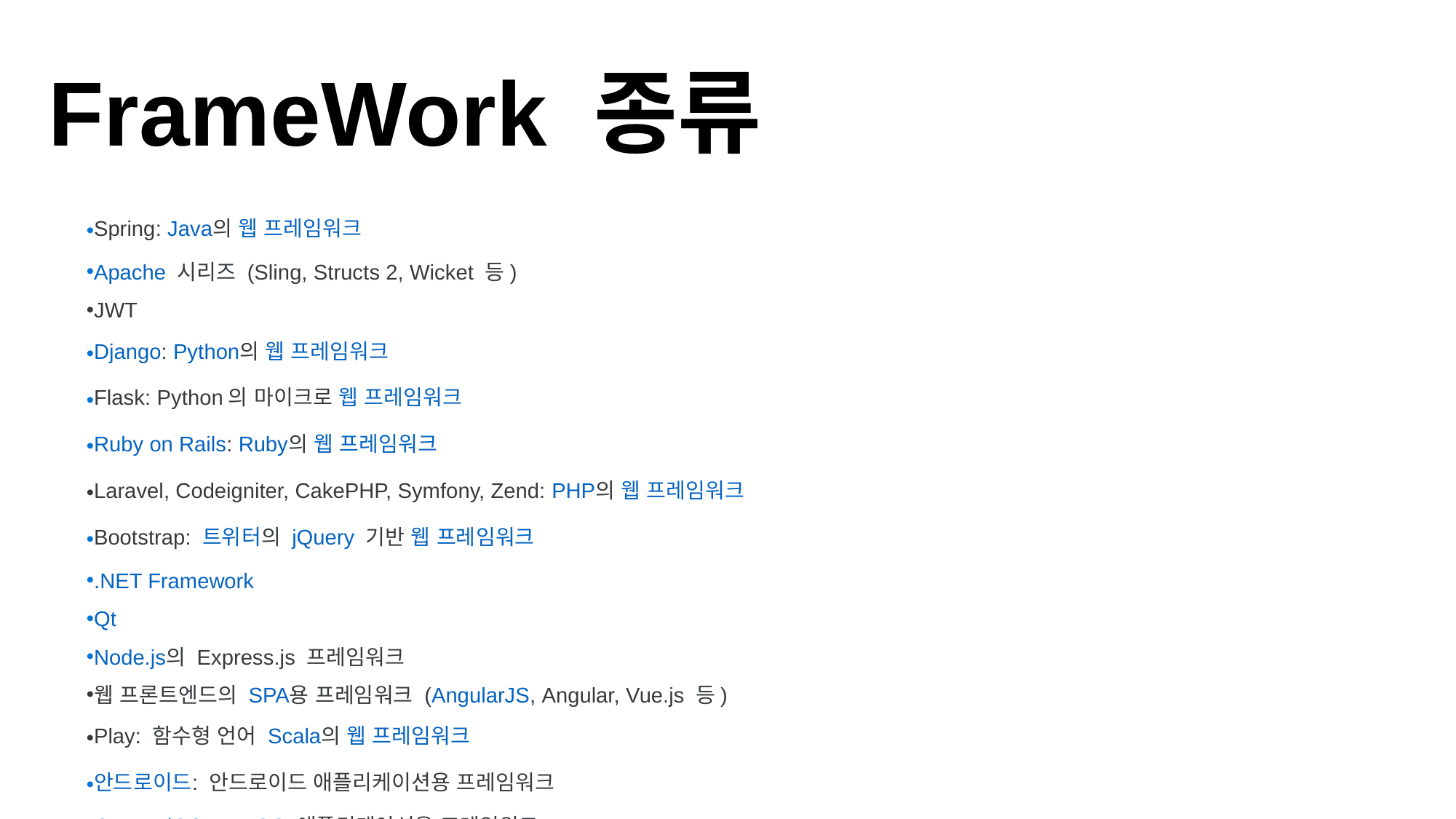

FrameWork 종류
Spring: Java의 웹 프레임워크
Apache 시리즈 (Sling, Structs 2, Wicket 등)
JWT
Django: Python의 웹 프레임워크
Flask: Python의 마이크로 웹 프레임워크
Ruby on Rails: Ruby의 웹 프레임워크
Laravel, Codeigniter, CakePHP, Symfony, Zend: PHP의 웹 프레임워크
Bootstrap: 트위터의 jQuery 기반 웹 프레임워크
.NET Framework
Qt
Node.js의 Express.js 프레임워크
웹 프론트엔드의 SPA용 프레임워크 (AngularJS, Angular, Vue.js 등)
Play: 함수형 언어 Scala의 웹 프레임워크
안드로이드: 안드로이드 애플리케이션용 프레임워크
Cocoa: iOS, macOS 애플리케이션용 프레임워크